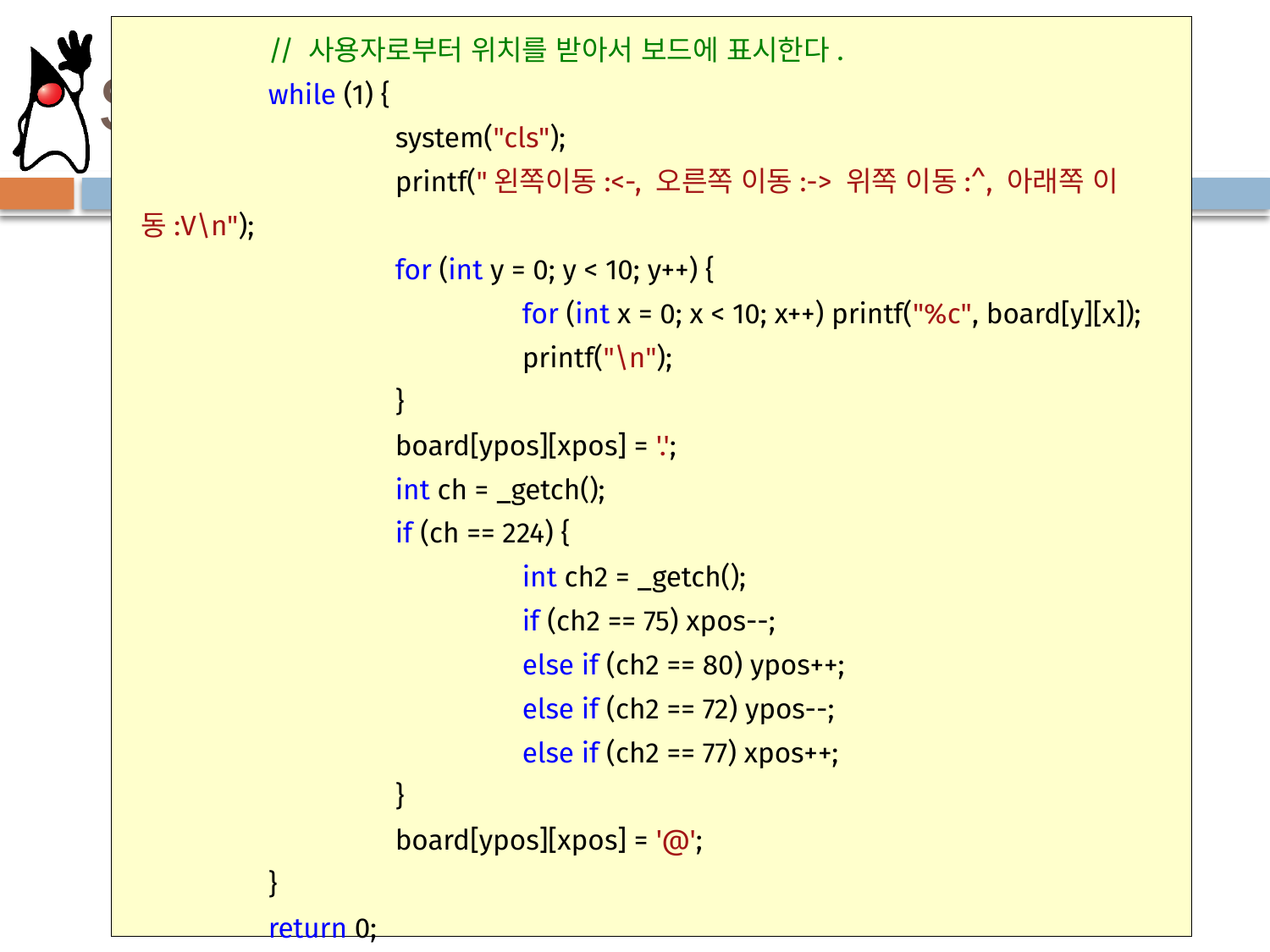

// 사용자로부터 위치를 받아서 보드에 표시한다.
	while (1) {
		system("cls");
		printf("왼쪽이동:<-, 오른쪽 이동:-> 위쪽 이동:^, 아래쪽 이동:V\n");
		for (int y = 0; y < 10; y++) {
			for (int x = 0; x < 10; x++) printf("%c", board[y][x]);
			printf("\n");
		}
		board[ypos][xpos] = '.';
		int ch = _getch();
		if (ch == 224) {
			int ch2 = _getch();
			if (ch2 == 75) xpos--;
			else if (ch2 == 80) ypos++;
			else if (ch2 == 72) ypos--;
			else if (ch2 == 77) xpos++;
		}
		board[ypos][xpos] = '@';
	}
	return 0;
}
# Sol: